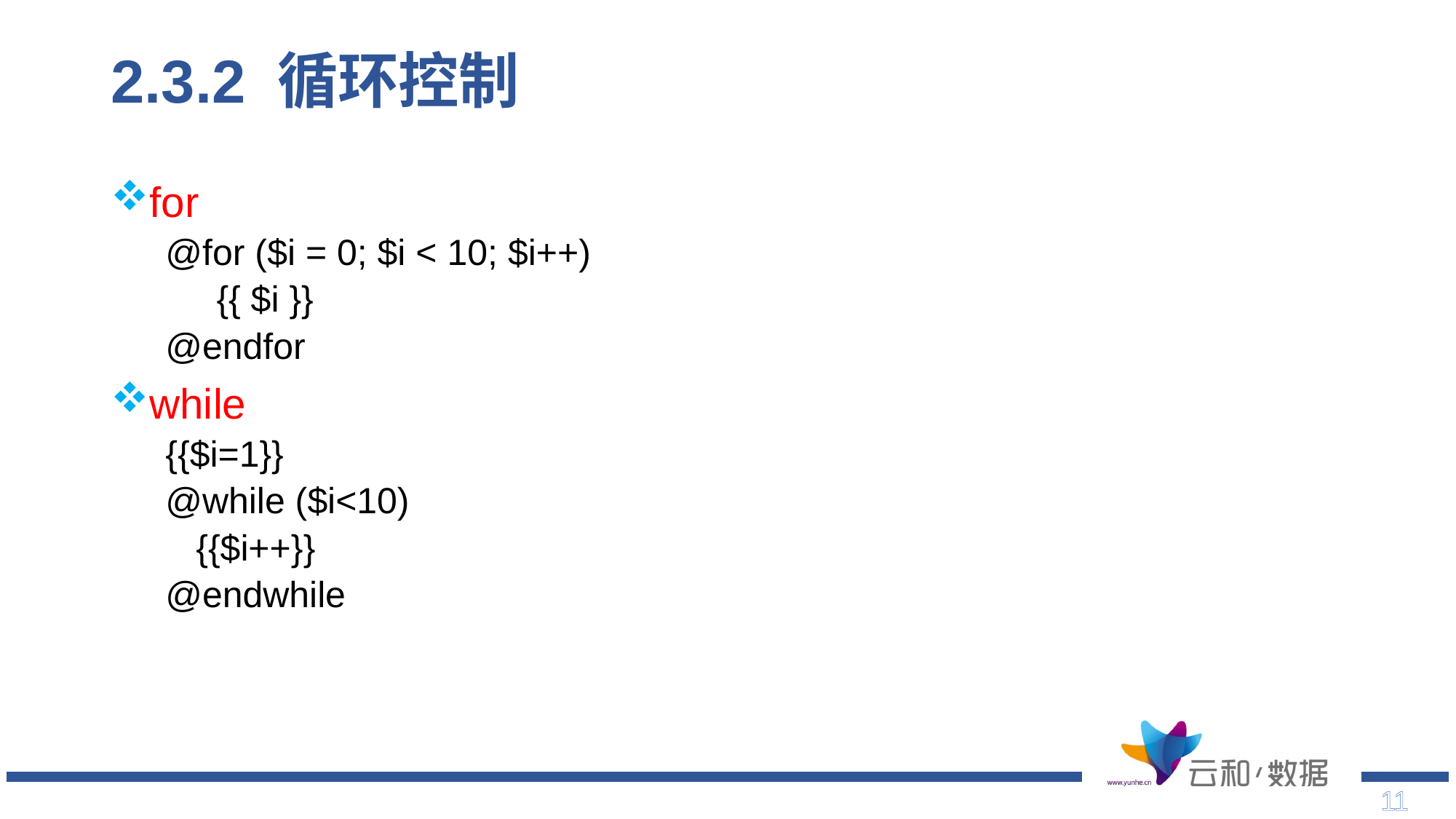

# 2.3.2 循环控制
for
@for ($i = 0; $i < 10; $i++)
     {{ $i }}
@endfor
while
{{$i=1}}
@while ($i<10)
   {{$i++}}
@endwhile